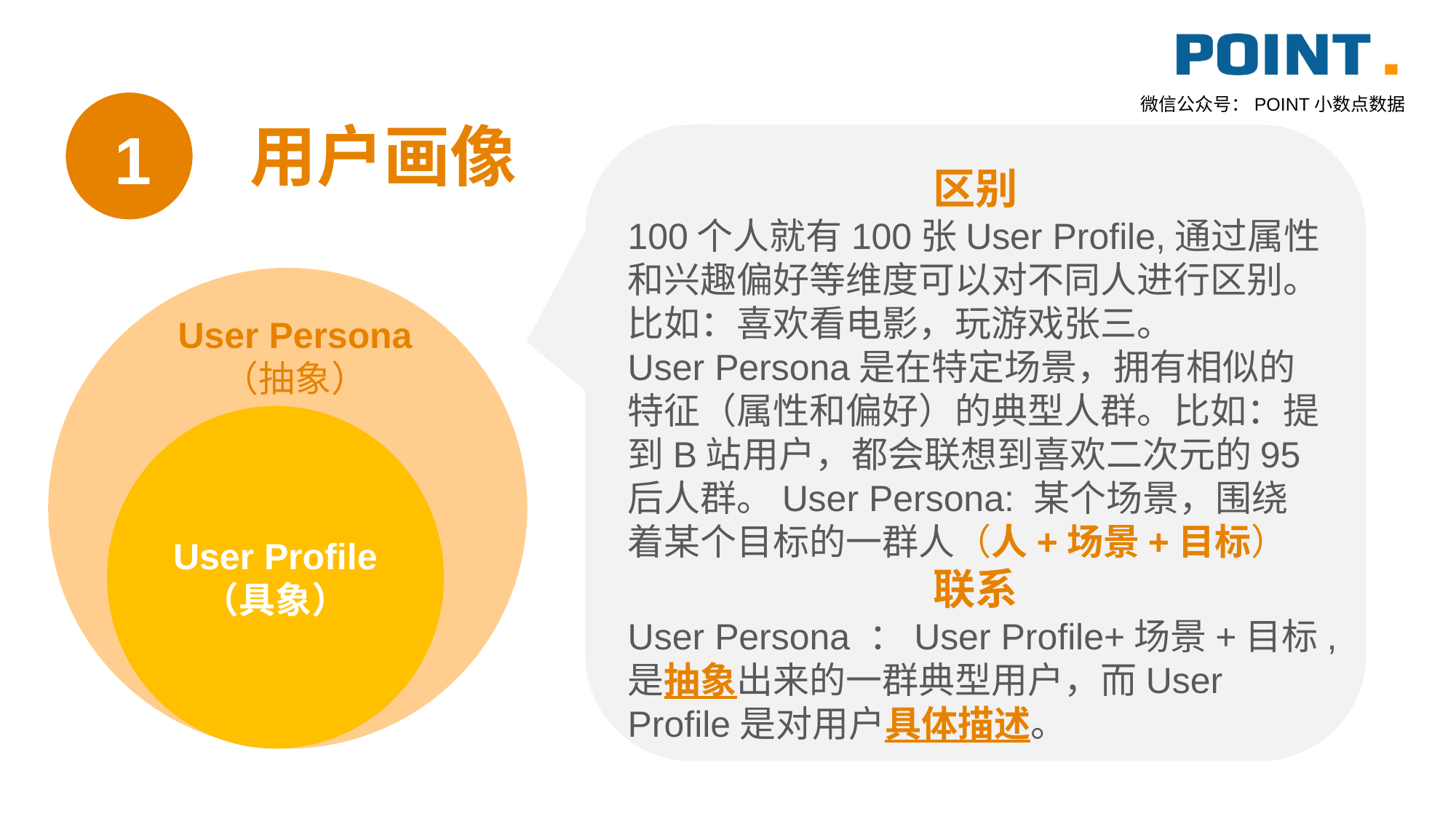

1
用户画像
区别
100个人就有100张User Profile,通过属性和兴趣偏好等维度可以对不同人进行区别。比如：喜欢看电影，玩游戏张三。
User Persona是在特定场景，拥有相似的特征（属性和偏好）的典型人群。比如：提到B站用户，都会联想到喜欢二次元的95后人群。User Persona: 某个场景，围绕着某个目标的一群人（人+场景+目标）
联系
User Persona ：User Profile+场景+目标,是抽象出来的一群典型用户，而User Profile是对用户具体描述。

User Persona
（抽象）
User Profile
（具象）